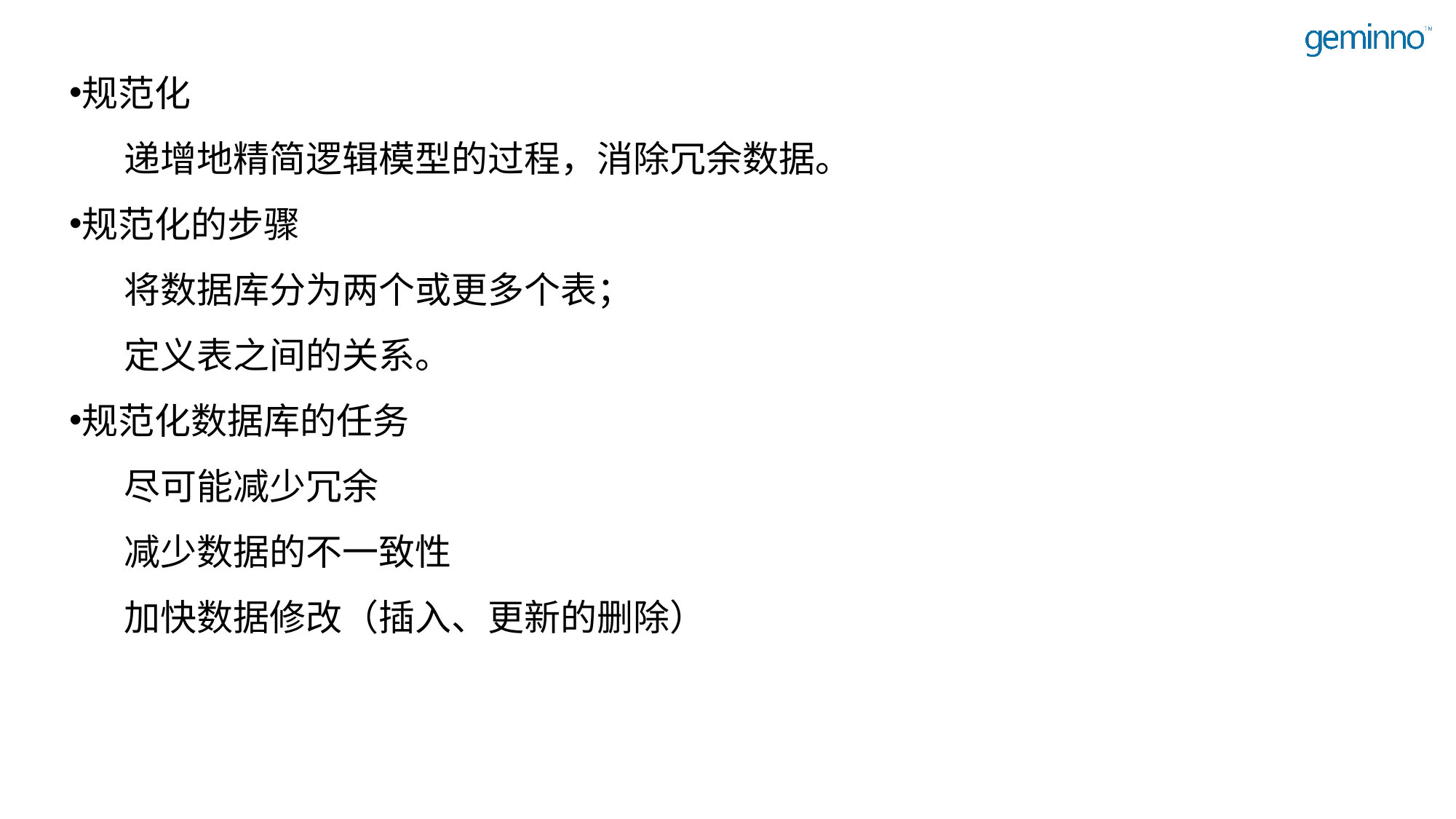

规范化
递增地精简逻辑模型的过程，消除冗余数据。
规范化的步骤
将数据库分为两个或更多个表；
定义表之间的关系。
规范化数据库的任务
尽可能减少冗余
减少数据的不一致性
加快数据修改（插入、更新的删除）